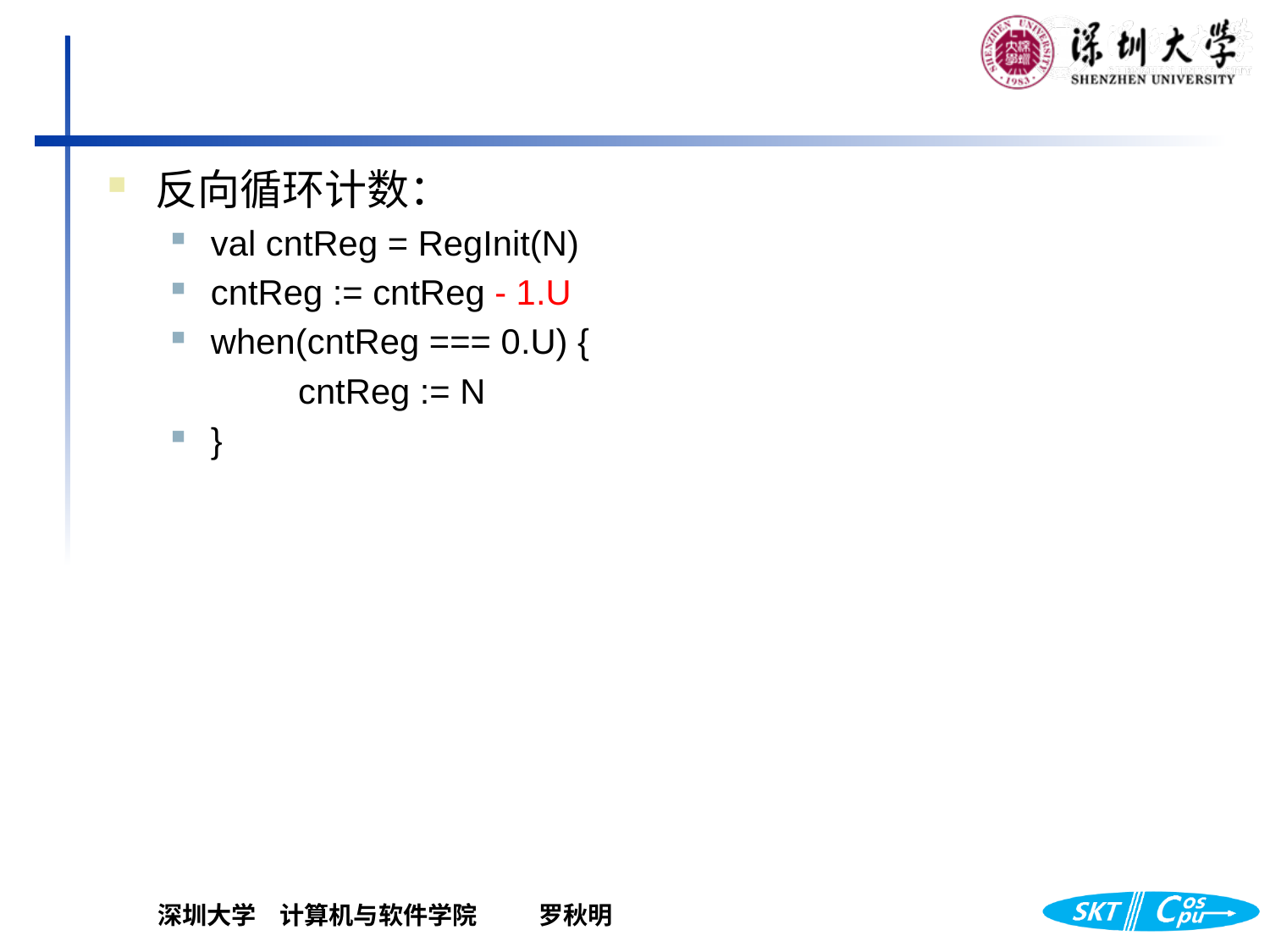

反向循环计数：
val cntReg = RegInit(N)
cntReg := cntReg - 1.U
when(cntReg === 0.U) {
	cntReg := N
}